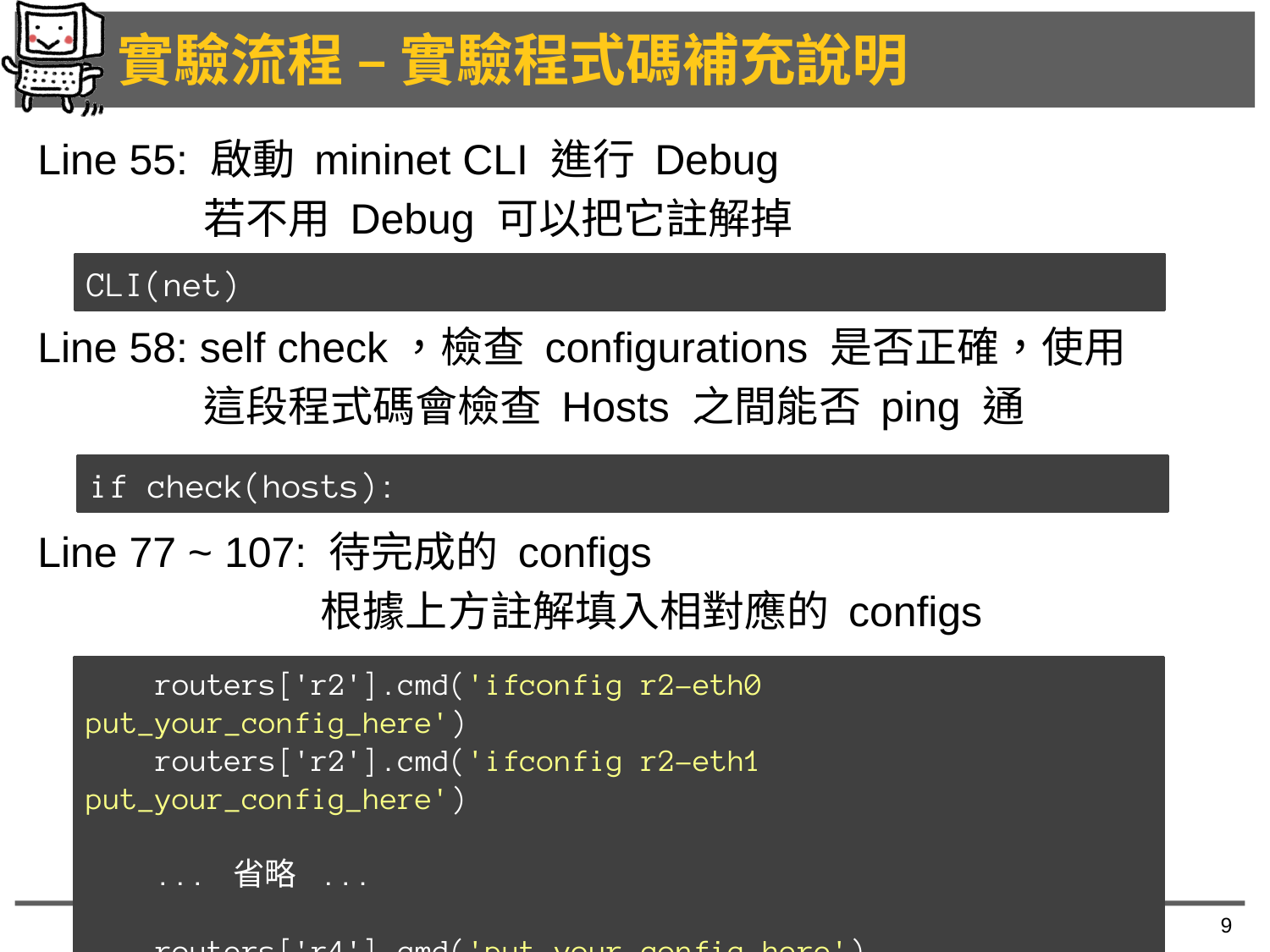

# 實驗流程 – 實驗程式碼補充說明
Line 55: 啟動 mininet CLI 進行 Debug
	   若不用 Debug 可以把它註解掉

Line 58: self check，檢查 configurations 是否正確，使用
	   這段程式碼會檢查 Hosts 之間能否 ping 通

Line 77 ~ 107: 待完成的 configs
		  根據上方註解填入相對應的 configs
CLI(net)
if check(hosts):
    routers['r2'].cmd('ifconfig r2-eth0 put_your_config_here')
    routers['r2'].cmd('ifconfig r2-eth1 put_your_config_here')

    ... 省略 ...

    routers['r4'].cmd('put_your_config_here')
9